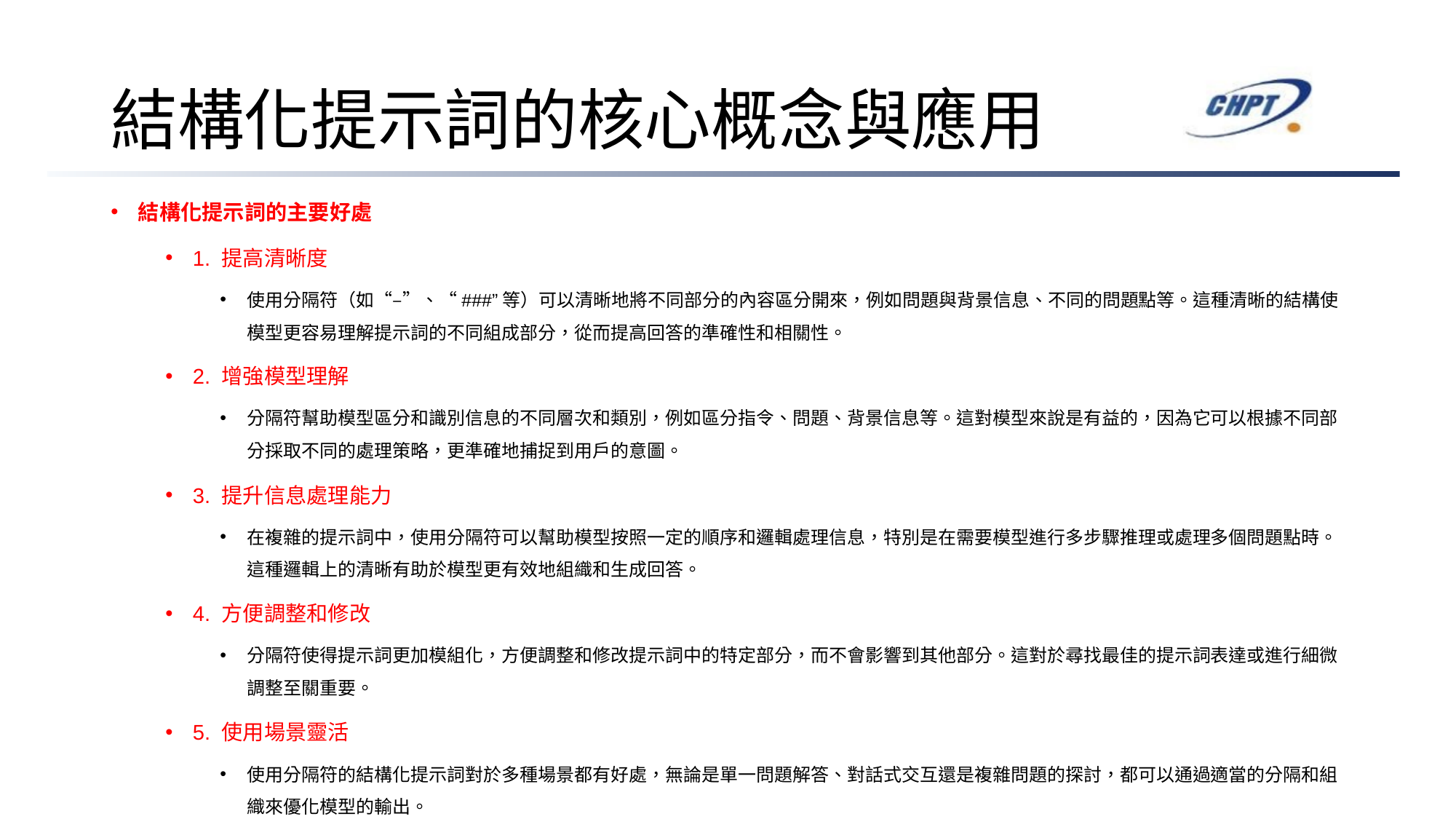

# 結構化提示詞的核心概念與應用
結構化提示詞的主要好處
1. 提高清晰度
使用分隔符（如“–”、“###”等）可以清晰地將不同部分的內容區分開來，例如問題與背景信息、不同的問題點等。這種清晰的結構使模型更容易理解提示詞的不同組成部分，從而提高回答的準確性和相關性。
2. 增強模型理解
分隔符幫助模型區分和識別信息的不同層次和類別，例如區分指令、問題、背景信息等。這對模型來說是有益的，因為它可以根據不同部分採取不同的處理策略，更準確地捕捉到用戶的意圖。
3. 提升信息處理能力
在複雜的提示詞中，使用分隔符可以幫助模型按照一定的順序和邏輯處理信息，特別是在需要模型進行多步驟推理或處理多個問題點時。這種邏輯上的清晰有助於模型更有效地組織和生成回答。
4. 方便調整和修改
分隔符使得提示詞更加模組化，方便調整和修改提示詞中的特定部分，而不會影響到其他部分。這對於尋找最佳的提示詞表達或進行細微調整至關重要。
5. 使用場景靈活
使用分隔符的結構化提示詞對於多種場景都有好處，無論是單一問題解答、對話式交互還是複雜問題的探討，都可以通過適當的分隔和組織來優化模型的輸出。